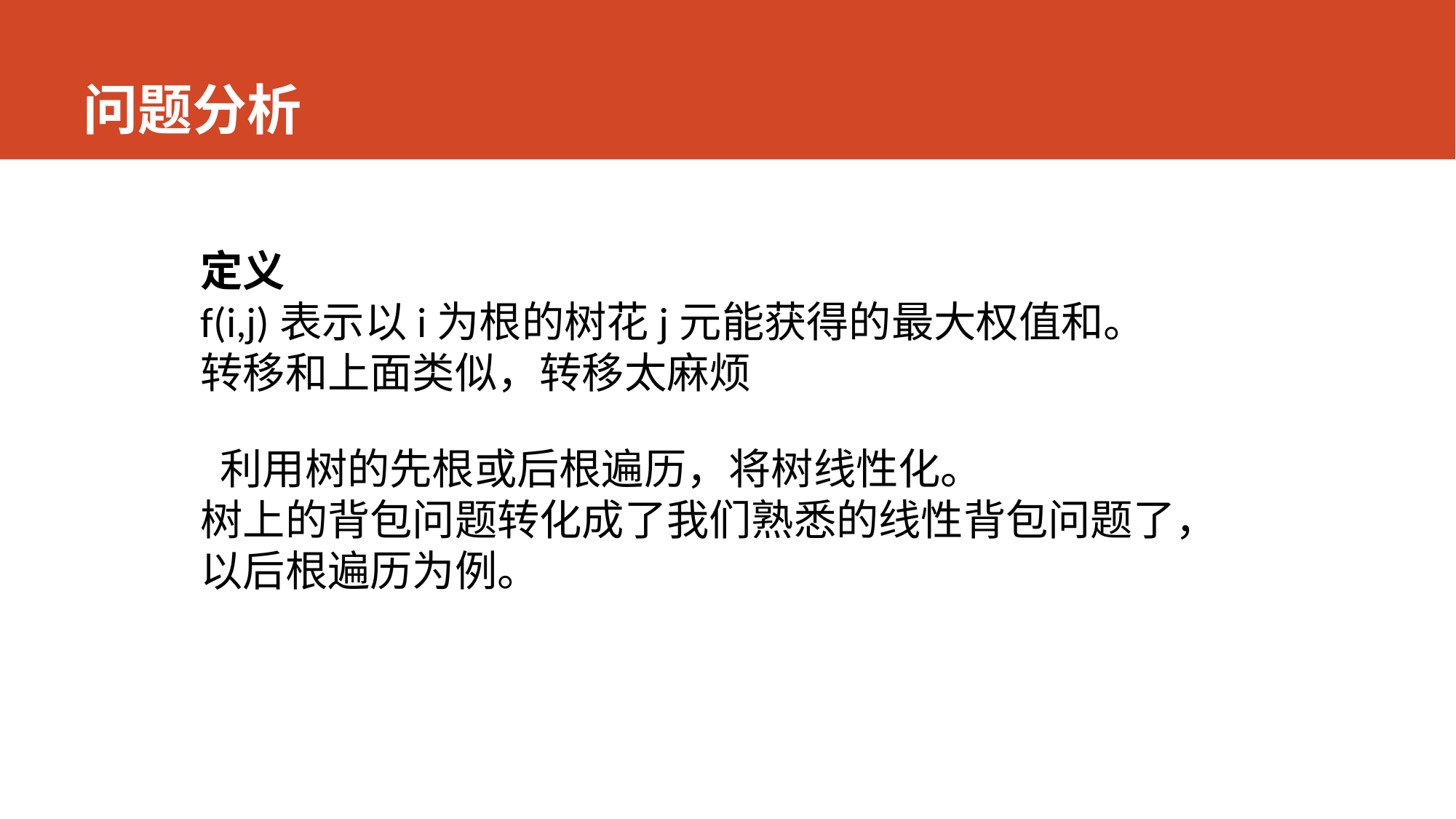

# 问题分析

定义
f(i,j)表示以i为根的树花j元能获得的最大权值和。转移和上面类似，转移太麻烦
 利用树的先根或后根遍历，将树线性化。
树上的背包问题转化成了我们熟悉的线性背包问题了，以后根遍历为例。